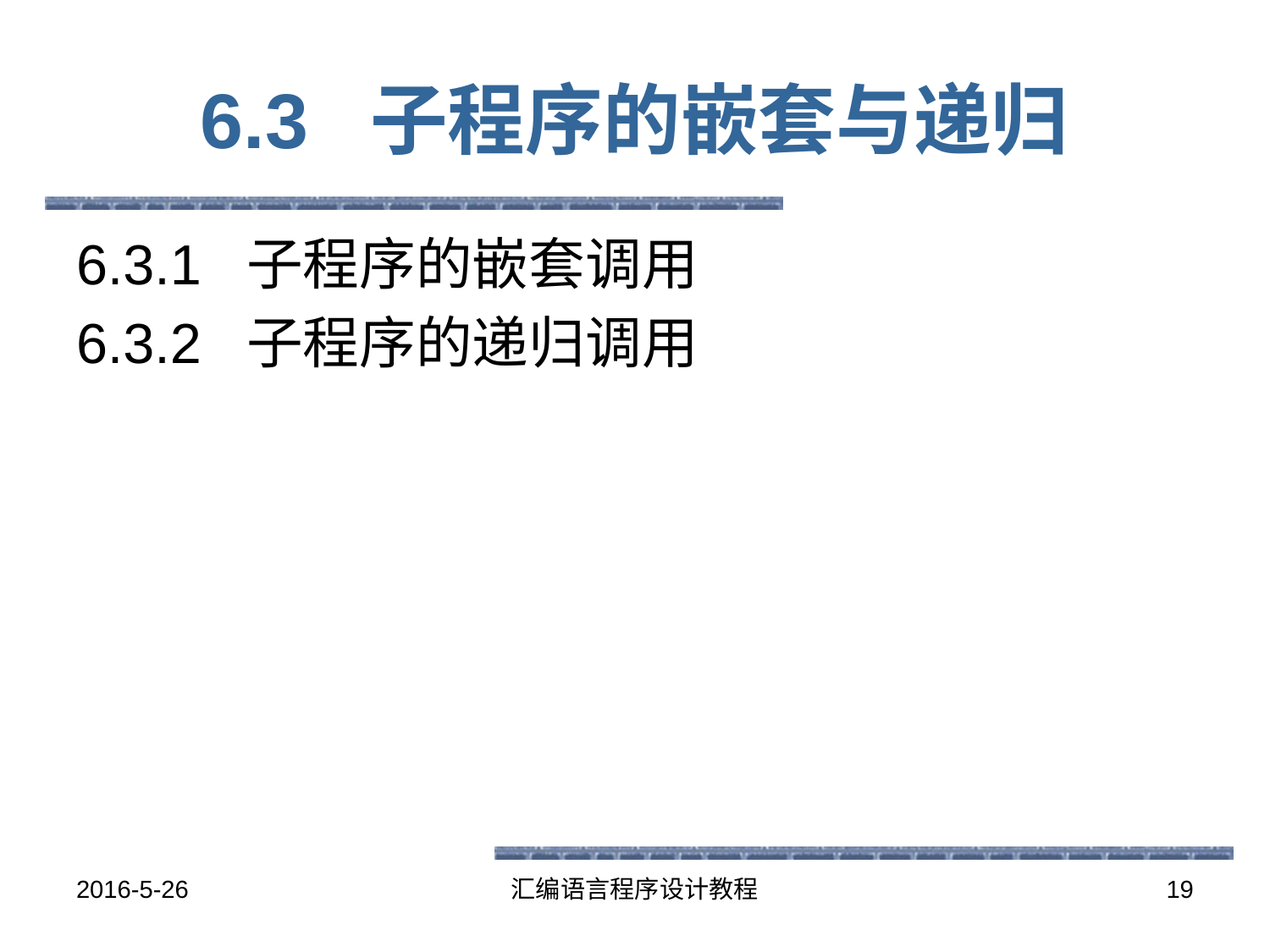

# 6.3  子程序的嵌套与递归
6.3.1  子程序的嵌套调用
6.3.2  子程序的递归调用
2016-5-26
汇编语言程序设计教程
19